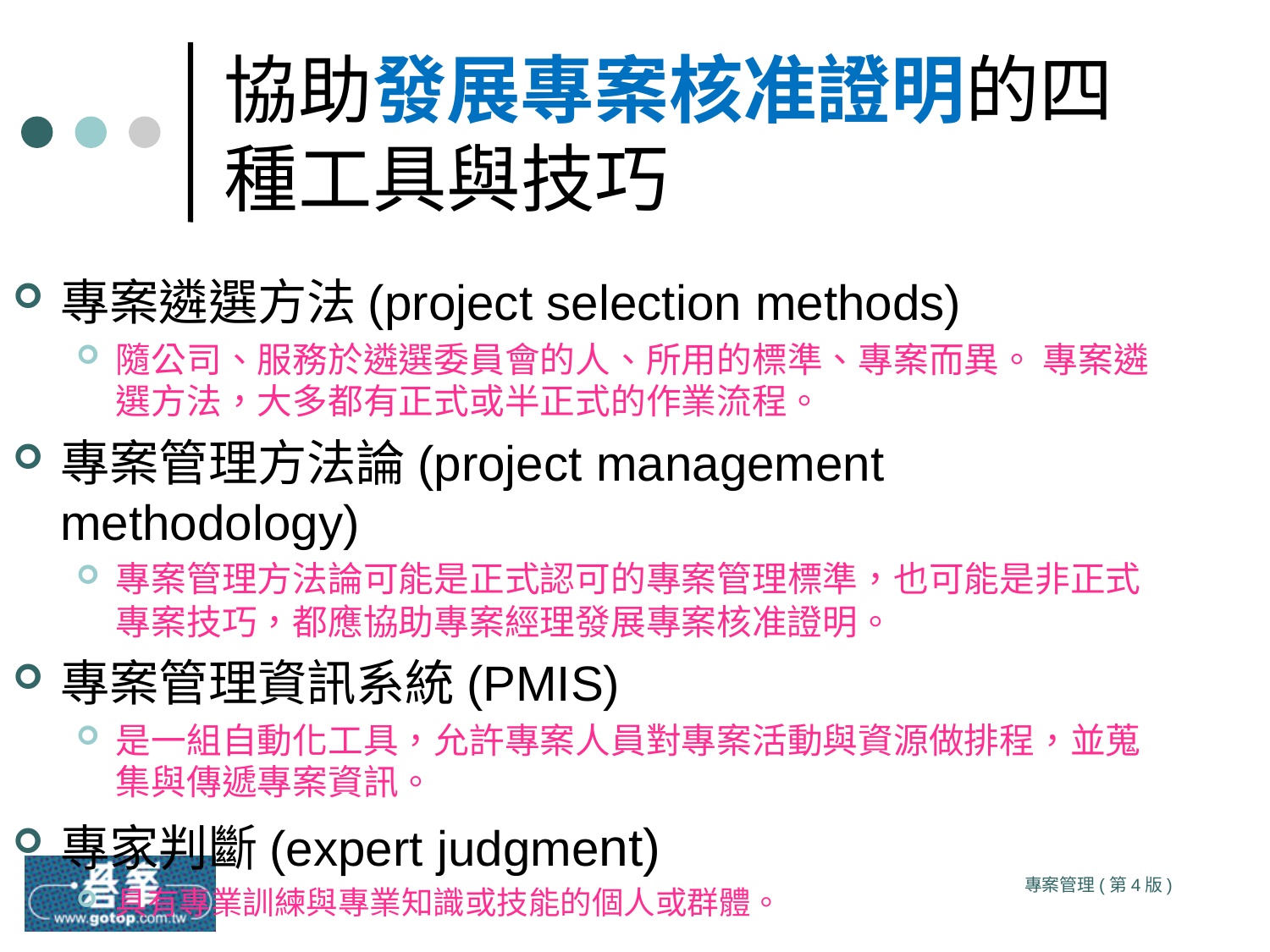

# 協助發展專案核准證明的四種工具與技巧
專案遴選方法(project selection methods)
隨公司、服務於遴選委員會的人、所用的標準、專案而異。 專案遴選方法，大多都有正式或半正式的作業流程。
專案管理方法論(project management methodology)
專案管理方法論可能是正式認可的專案管理標準，也可能是非正式專案技巧，都應協助專案經理發展專案核准證明。
專案管理資訊系統(PMIS)
是一組自動化工具，允許專案人員對專案活動與資源做排程，並蒐集與傳遞專案資訊。
專家判斷(expert judgment)
具有專業訓練與專業知識或技能的個人或群體。

專案管理(第4版)